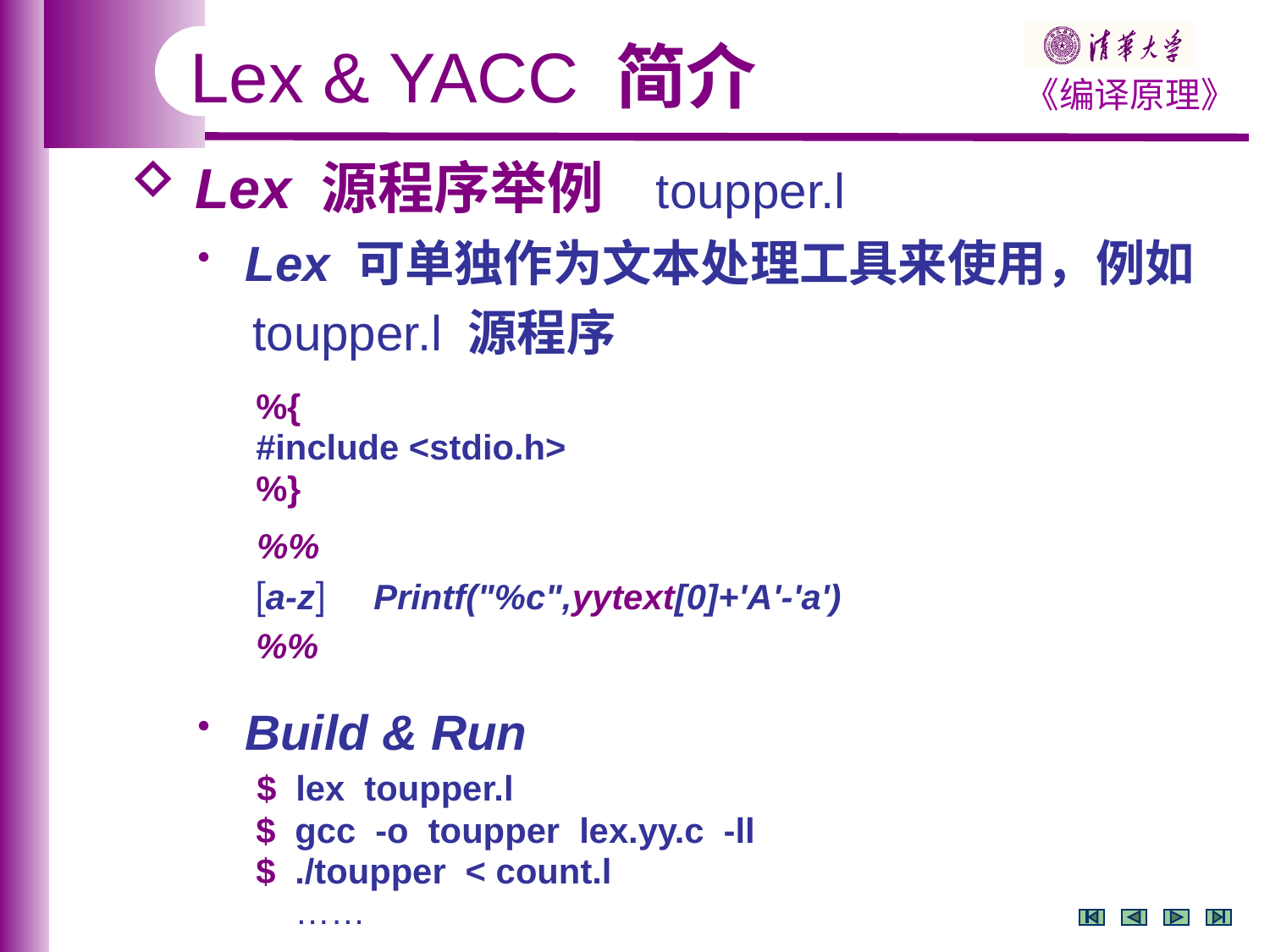

Lex & YACC 简介

 Lex 源程序举例   toupper.l
Lex 可单独作为文本处理工具来使用，例如
    toupper.l 源程序

      %{
      #include <stdio.h>
      %}
     %%
      [a-z]     Printf("%c",yytext[0]+'A'-'a')
      %%

Build & Run
     $  lex  toupper.l
      $  gcc  -o  toupper  lex.yy.c  -ll
      $  ./toupper  < count.l
          ……